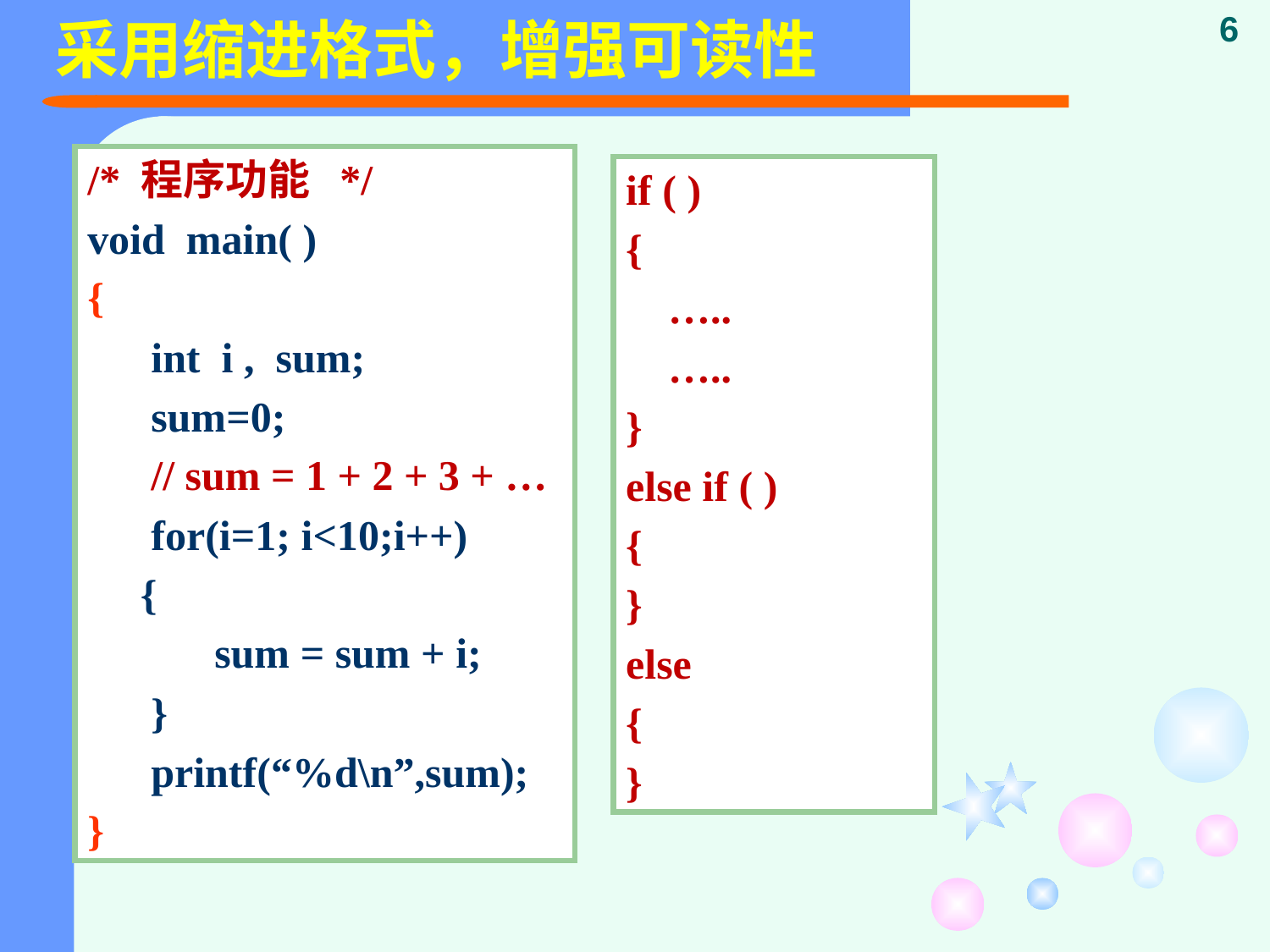

# 采用缩进格式，增强可读性
6
/* 程序功能  */
void  main( )
{
      int  i ,  sum;
      sum=0;
      // sum = 1 + 2 + 3 + …
      for(i=1; i<10;i++)
     {
            sum = sum + i;
      }
      printf(“%d\n”,sum);
}
if ( )
{
    …..
    …..
}
else if ( )
{
}
else
{
}